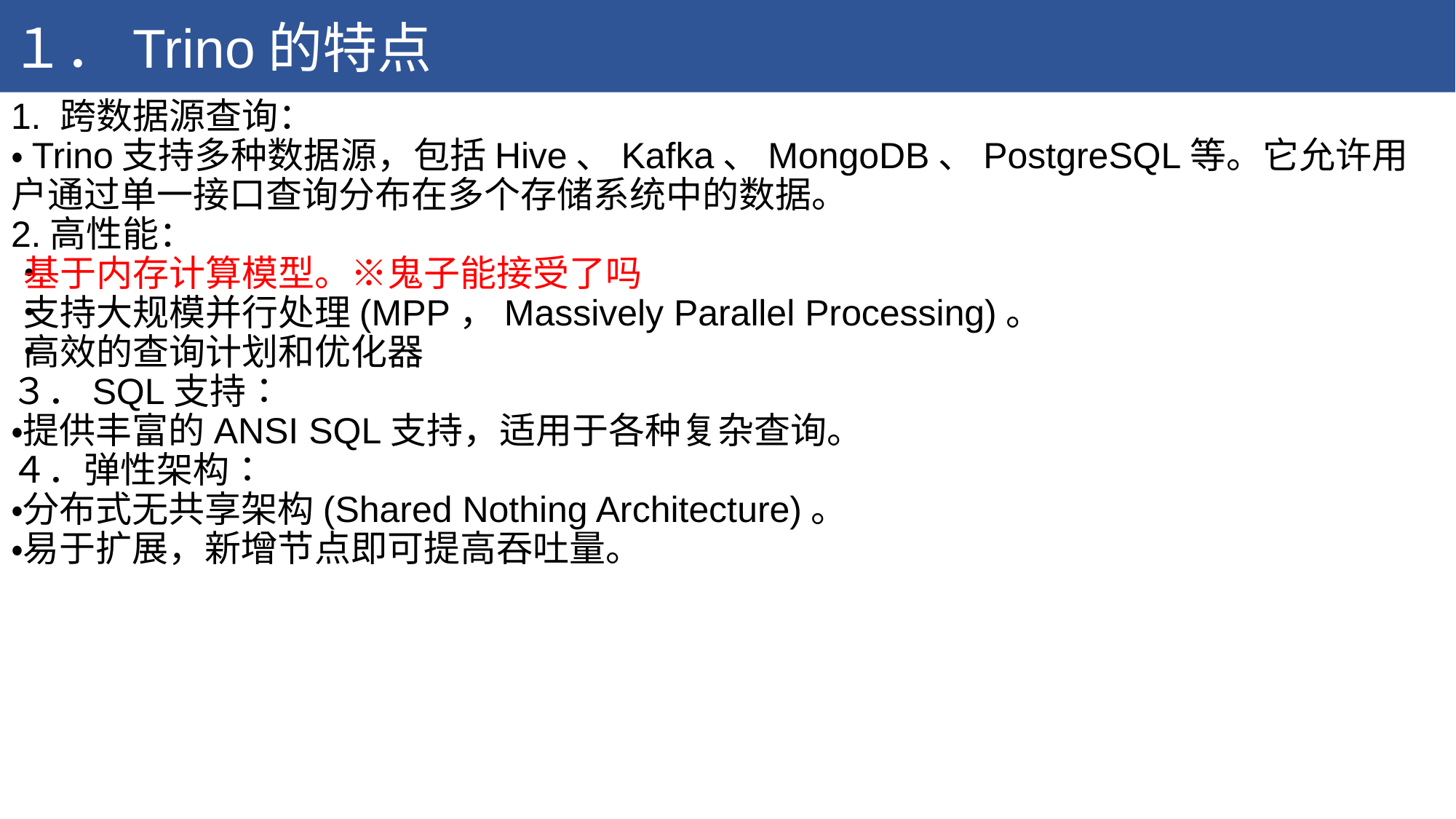

１．Trino的特点
# 1. 跨数据源查询： ・Trino支持多种数据源，包括Hive、Kafka、MongoDB、PostgreSQL等。它允许用户通过单一接口查询分布在多个存储系统中的数据。 2.高性能： ・基于内存计算模型。※鬼子能接受了吗 ・支持大规模并行处理(MPP，Massively Parallel Processing)。 ・高效的查询计划和优化器 ３．SQL支持： ・提供丰富的ANSI SQL支持，适用于各种复杂查询。 ４．弹性架构： ・分布式无共享架构(Shared Nothing Architecture)。 ・易于扩展，新增节点即可提高吞吐量。